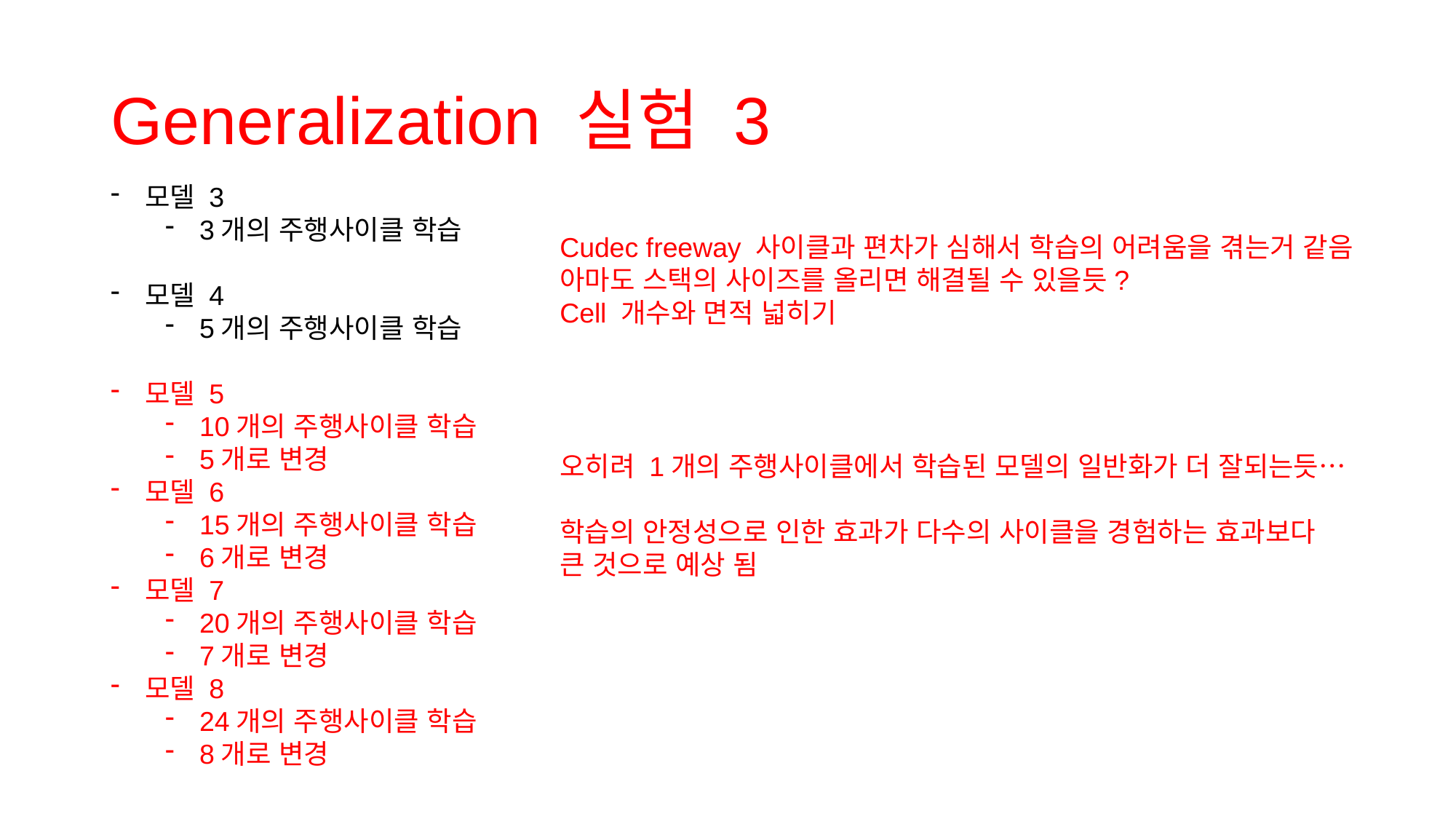

# Generalization 실험 3
모델 3
3개의 주행사이클 학습

모델 4
5개의 주행사이클 학습

모델 5
10개의 주행사이클 학습
5개로 변경
모델 6
15개의 주행사이클 학습
6개로 변경
모델 7
20개의 주행사이클 학습
7개로 변경
모델 8
24개의 주행사이클 학습
8개로 변경
Cudec freeway 사이클과 편차가 심해서 학습의 어려움을 겪는거 같음
아마도 스택의 사이즈를 올리면 해결될 수 있을듯?
Cell 개수와 면적 넓히기
오히려 1개의 주행사이클에서 학습된 모델의 일반화가 더 잘되는듯…

학습의 안정성으로 인한 효과가 다수의 사이클을 경험하는 효과보다
큰 것으로 예상 됨